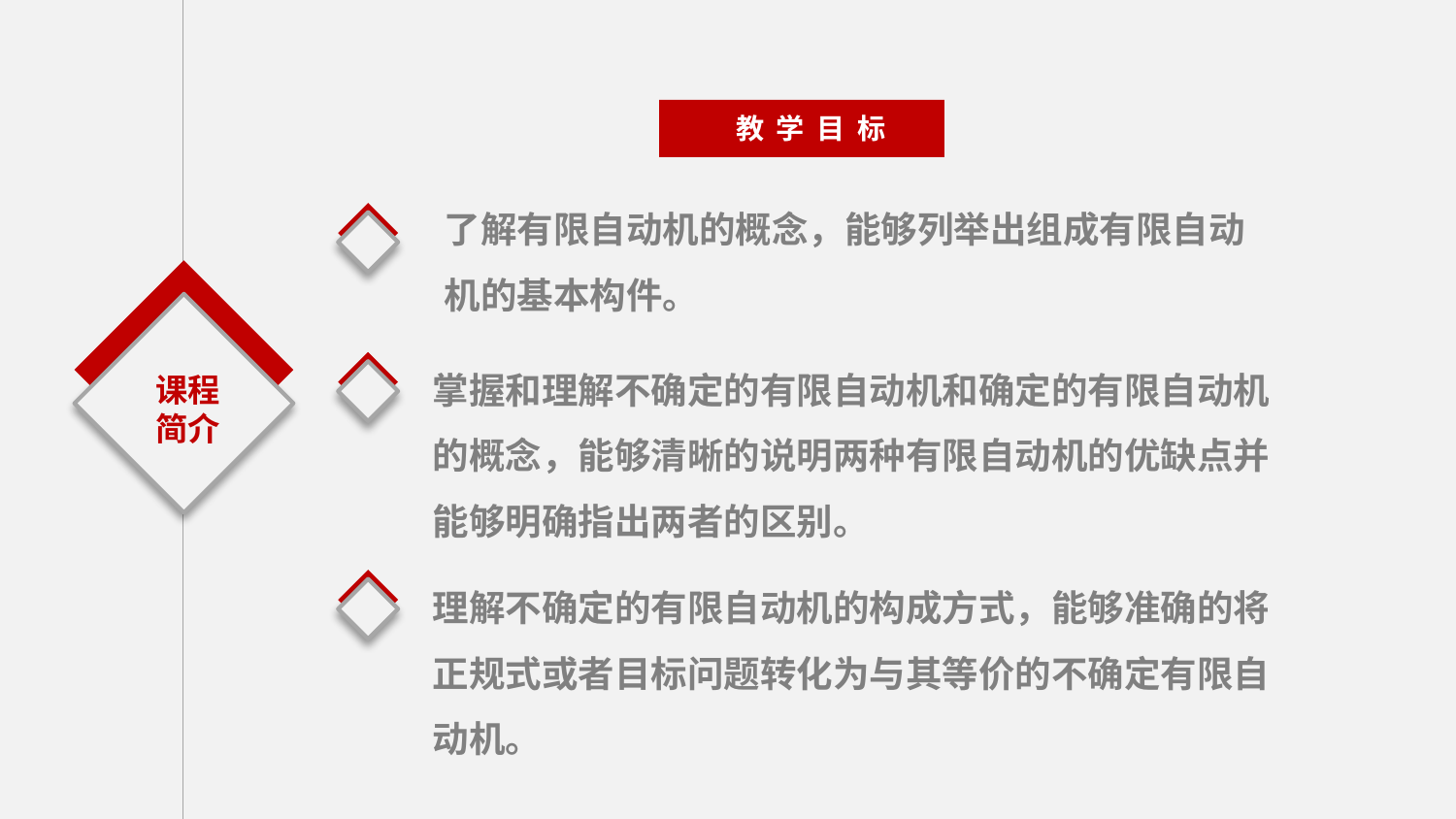

教学目标
了解有限自动机的概念，能够列举出组成有限自动机的基本构件。

掌握和理解不确定的有限自动机和确定的有限自动机的概念，能够清晰的说明两种有限自动机的优缺点并能够明确指出两者的区别。

课程
简介
理解不确定的有限自动机的构成方式，能够准确的将正规式或者目标问题转化为与其等价的不确定有限自动机。